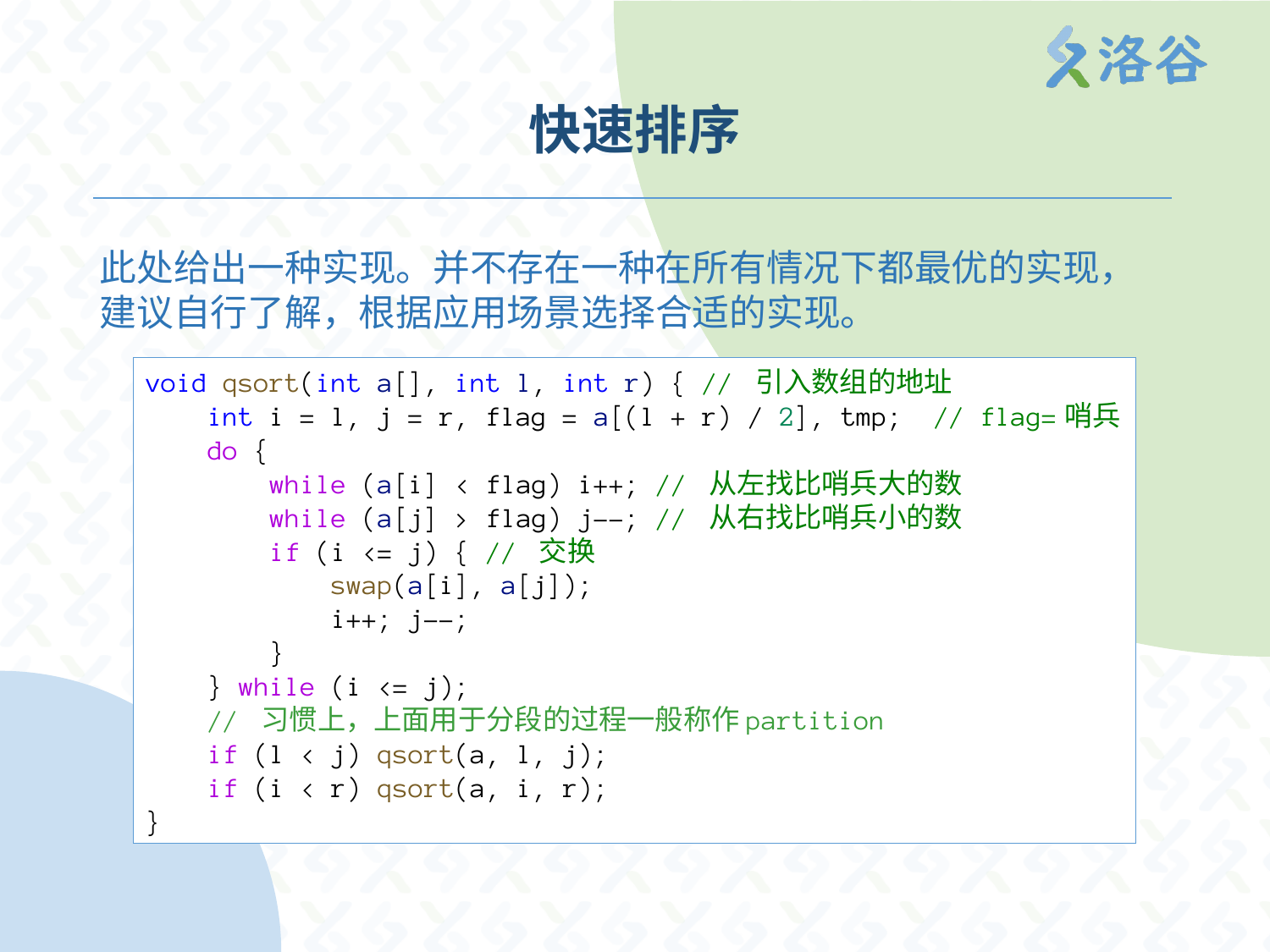

# 快速排序
此处给出一种实现。并不存在一种在所有情况下都最优的实现，建议自行了解，根据应用场景选择合适的实现。
void qsort(int a[], int l, int r) { // 引入数组的地址
    int i = l, j = r, flag = a[(l + r) / 2], tmp;  // flag=哨兵
    do {
        while (a[i] < flag) i++; // 从左找比哨兵大的数
        while (a[j] > flag) j--; // 从右找比哨兵小的数
        if (i <= j) { // 交换
            swap(a[i], a[j]);
            i++; j--;
        }
    } while (i <= j);
    // 习惯上，上面用于分段的过程一般称作partition
    if (l < j) qsort(a, l, j);
    if (i < r) qsort(a, i, r);
}